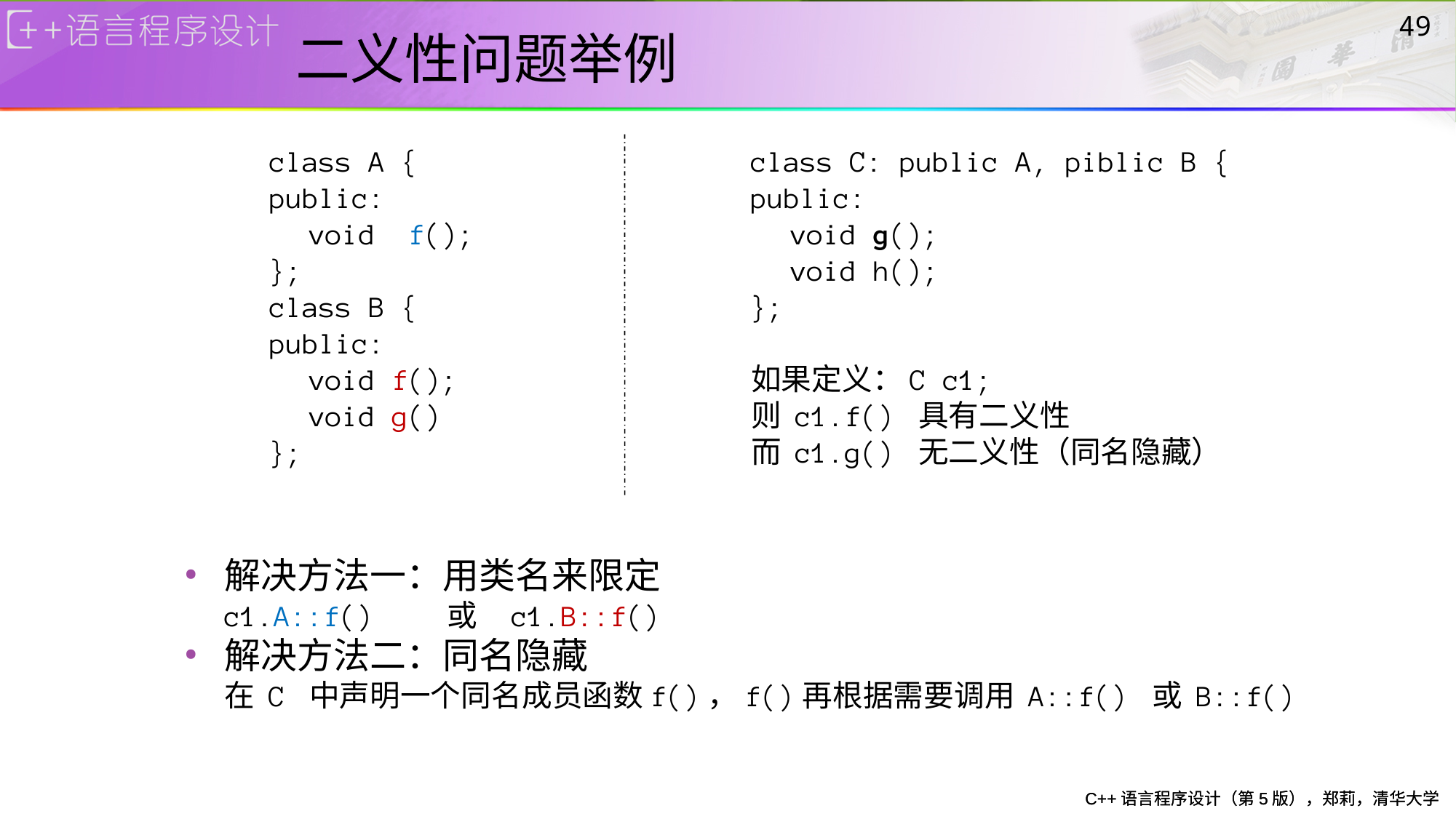

# 二义性问题举例
49
class A {
public:
	void  f();
};
class B {
public:
	void f();
	void g()
};

class C: public A, piblic B {
public:
	void g();
	void h();
};

如果定义：C c1;
则 c1.f() 具有二义性
而 c1.g() 无二义性（同名隐藏）
解决方法一：用类名来限定
c1.A::f()    或    c1.B::f()
解决方法二：同名隐藏
在 C 中声明一个同名成员函数f()，f()再根据需要调用 A::f() 或 B::f()